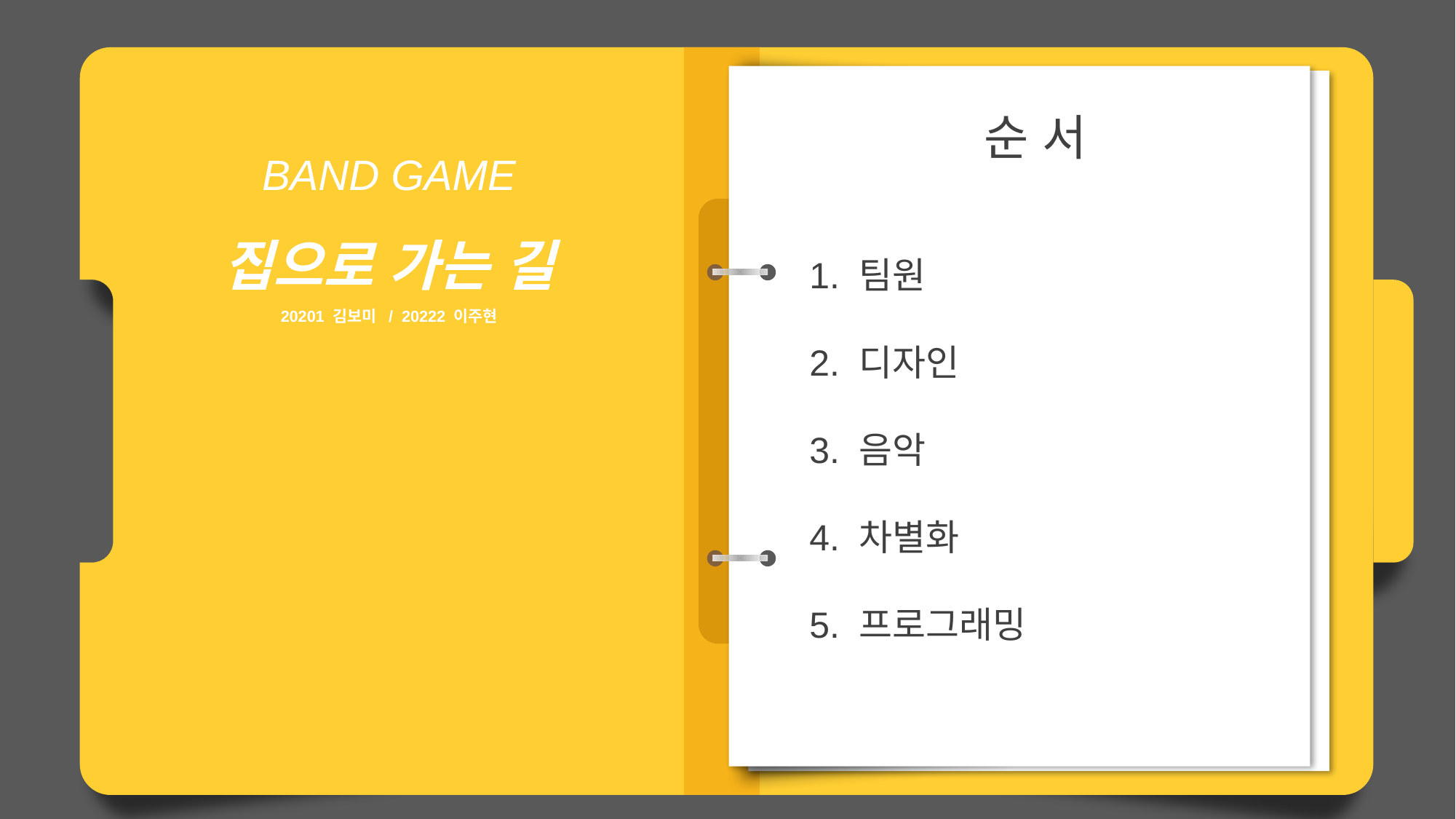

순 서

1. 팀원

2. 디자인

3. 음악

4. 차별화

5. 프로그래밍
BAND GAME
집으로 가는 길
20201 김보미  /  20222 이주현